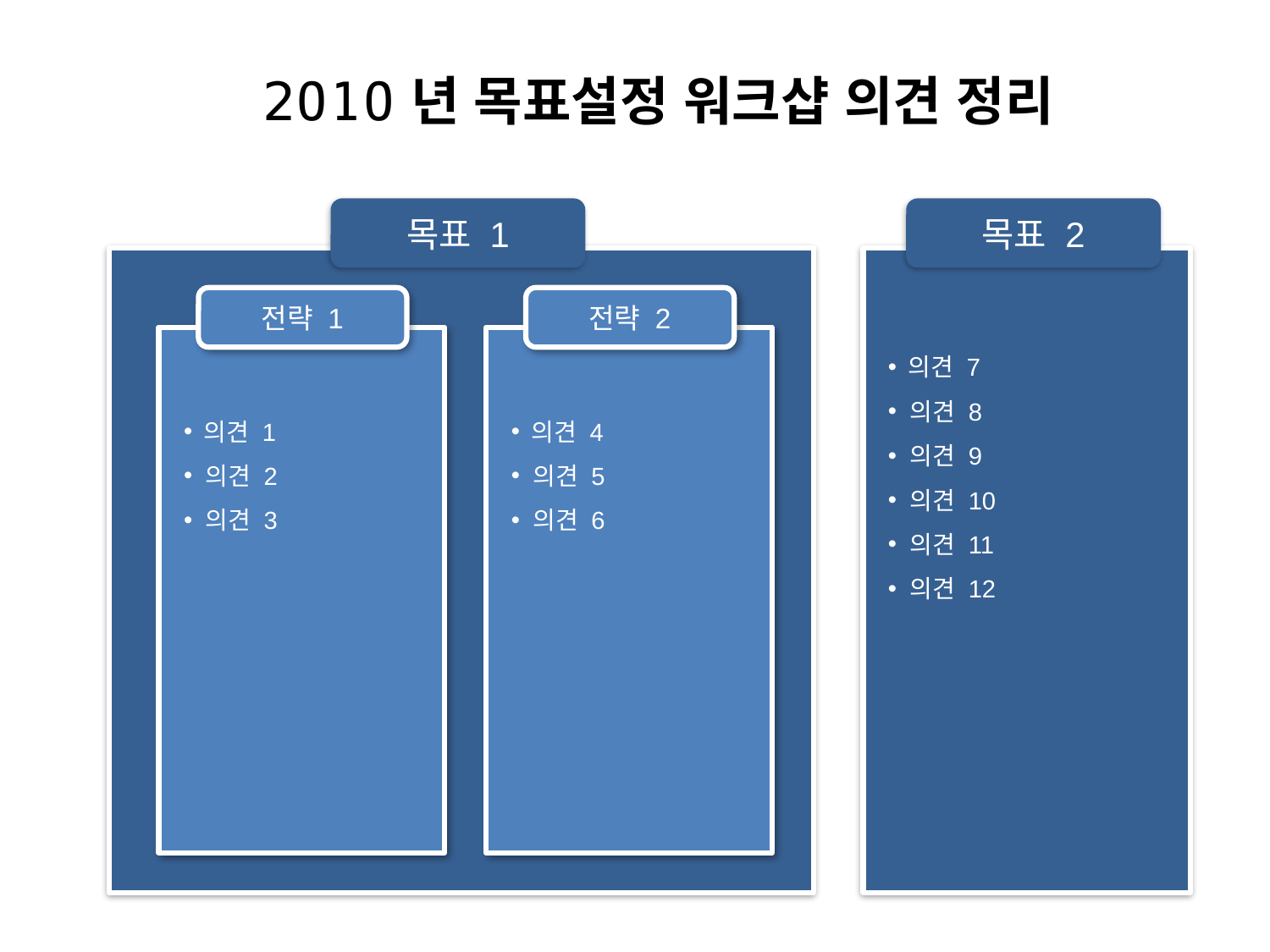

# 2010년 목표설정 워크샵 의견 정리
목표 2
목표 1

 의견 7
 의견 8
 의견 9
 의견 10
 의견 11
 의견 12

전략 1
전략 2

 의견 1
 의견 2
 의견 3

 의견 4
 의견 5
 의견 6